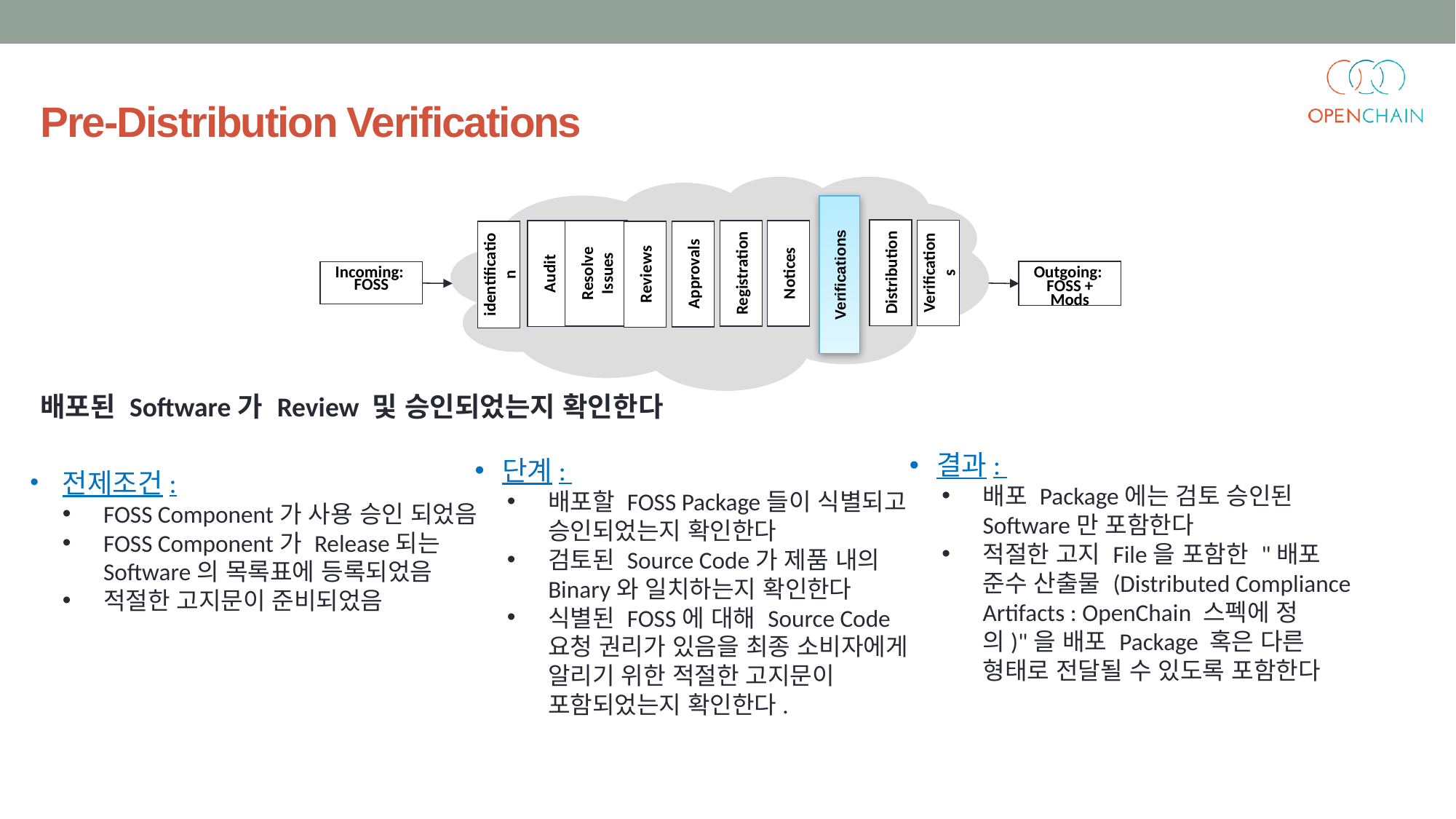

Pre-Distribution Verifications

Verifications
Distribution
Verifications
Resolve Issues
Registration
Notices
Audit
Approvals
identification
Reviews
Incoming:
FOSS
Outgoing:
FOSS + Mods
배포된 Software가 Review 및 승인되었는지 확인한다
전제조건:
FOSS Component가 사용 승인 되었음
FOSS Component가 Release되는 Software의 목록표에 등록되었음
적절한 고지문이 준비되었음

결과:
배포 Package에는 검토 승인된 Software만 포함한다
적절한 고지 File을 포함한 "배포 준수 산출물 (Distributed Compliance Artifacts : OpenChain 스펙에 정의)"을 배포 Package 혹은 다른 형태로 전달될 수 있도록 포함한다

단계:
배포할 FOSS Package들이 식별되고 승인되었는지 확인한다
검토된 Source Code가 제품 내의 Binary와 일치하는지 확인한다
식별된 FOSS에 대해 Source Code 요청 권리가 있음을 최종 소비자에게 알리기 위한 적절한 고지문이 포함되었는지 확인한다.